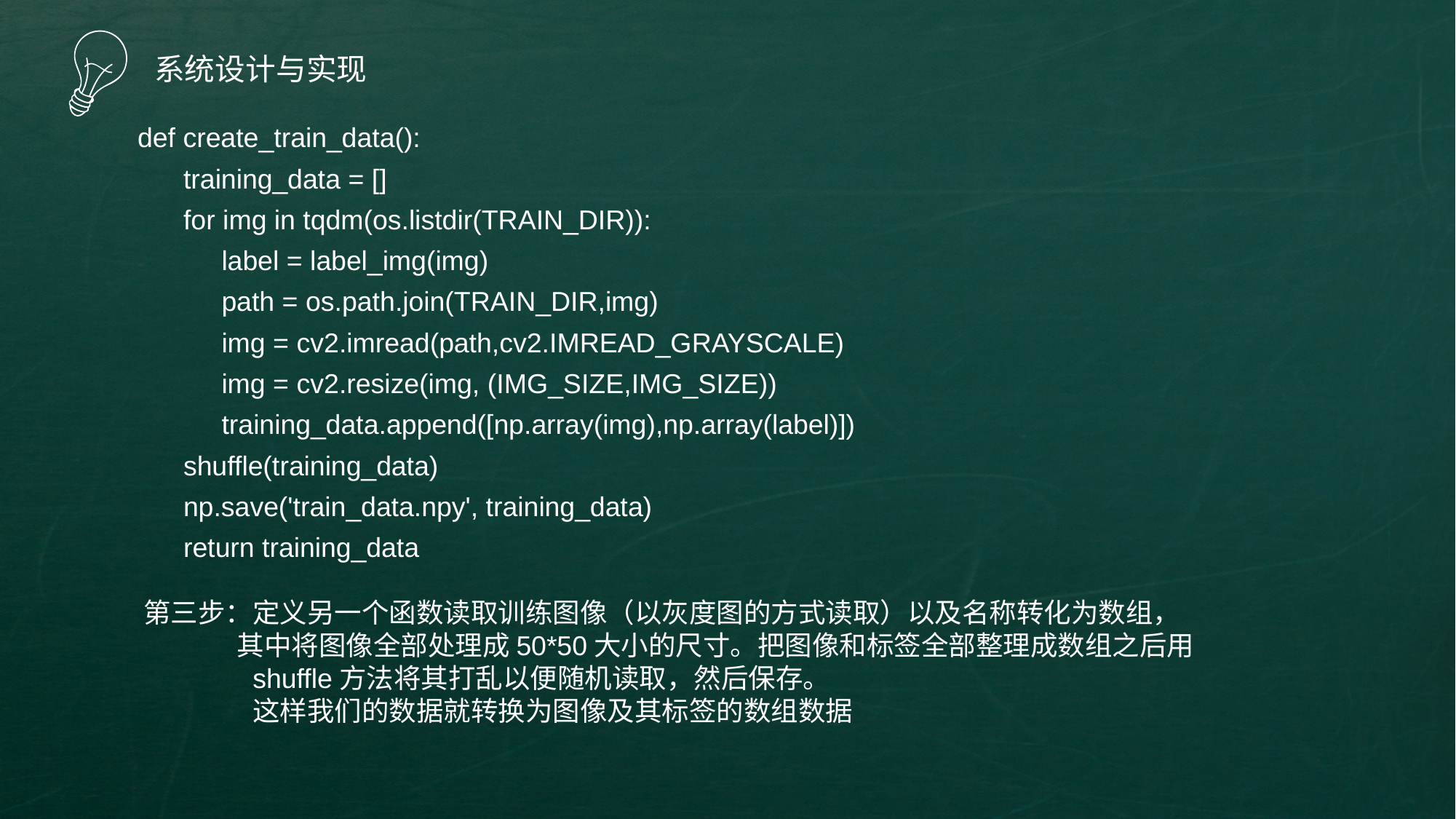

系统设计与实现
def create_train_data():
      training_data = []
      for img in tqdm(os.listdir(TRAIN_DIR)):
           label = label_img(img)
           path = os.path.join(TRAIN_DIR,img)
           img = cv2.imread(path,cv2.IMREAD_GRAYSCALE)
           img = cv2.resize(img, (IMG_SIZE,IMG_SIZE))
           training_data.append([np.array(img),np.array(label)])
      shuffle(training_data)
      np.save('train_data.npy', training_data)
      return training_data
第三步：定义另一个函数读取训练图像（以灰度图的方式读取）以及名称转化为数组，
              其中将图像全部处理成50*50大小的尺寸。把图像和标签全部整理成数组之后用
	shuffle方法将其打乱以便随机读取，然后保存。
	这样我们的数据就转换为图像及其标签的数组数据